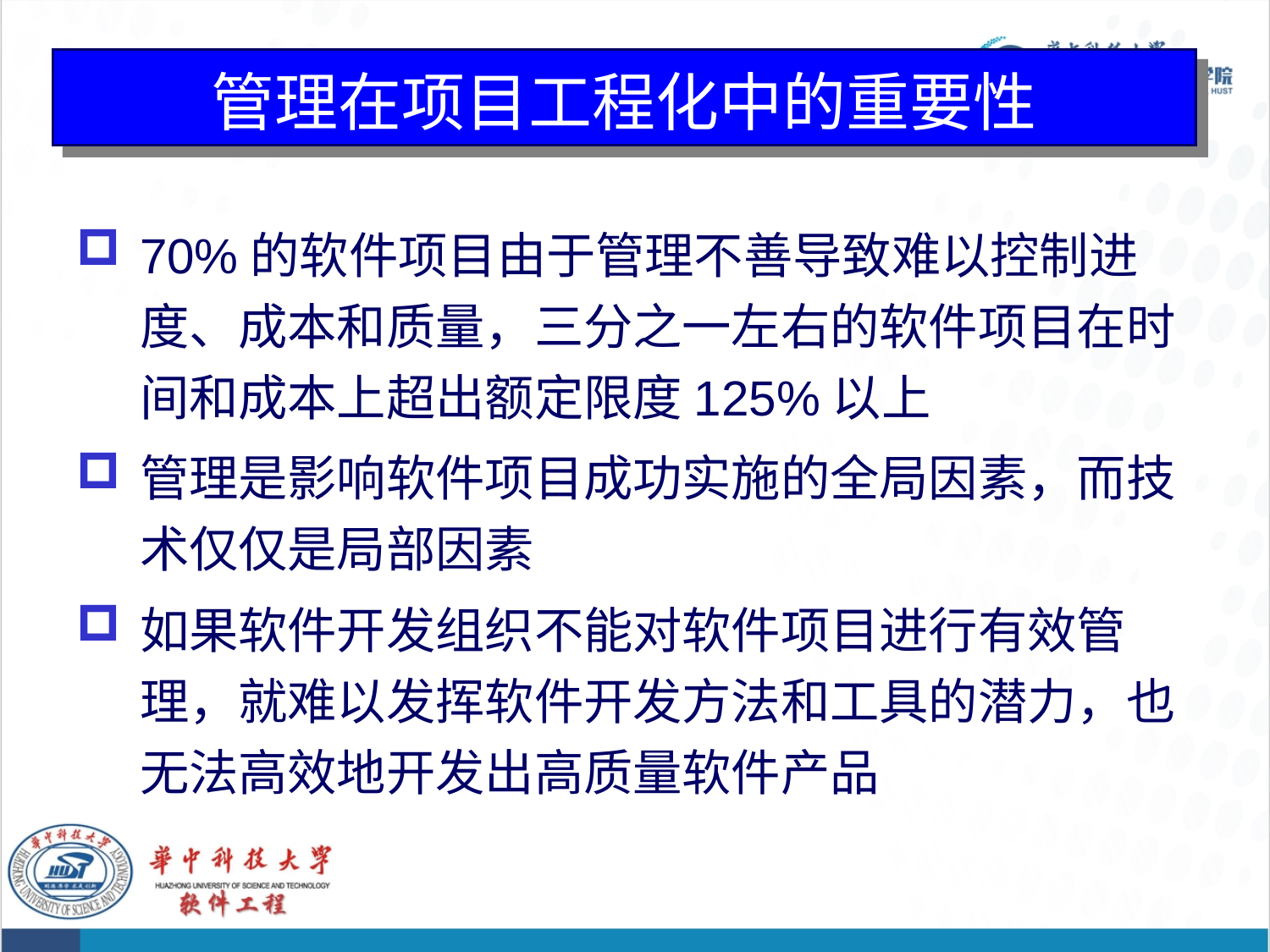

# 管理在项目工程化中的重要性
70%的软件项目由于管理不善导致难以控制进度、成本和质量，三分之一左右的软件项目在时间和成本上超出额定限度125%以上
管理是影响软件项目成功实施的全局因素，而技术仅仅是局部因素
如果软件开发组织不能对软件项目进行有效管理，就难以发挥软件开发方法和工具的潜力，也无法高效地开发出高质量软件产品